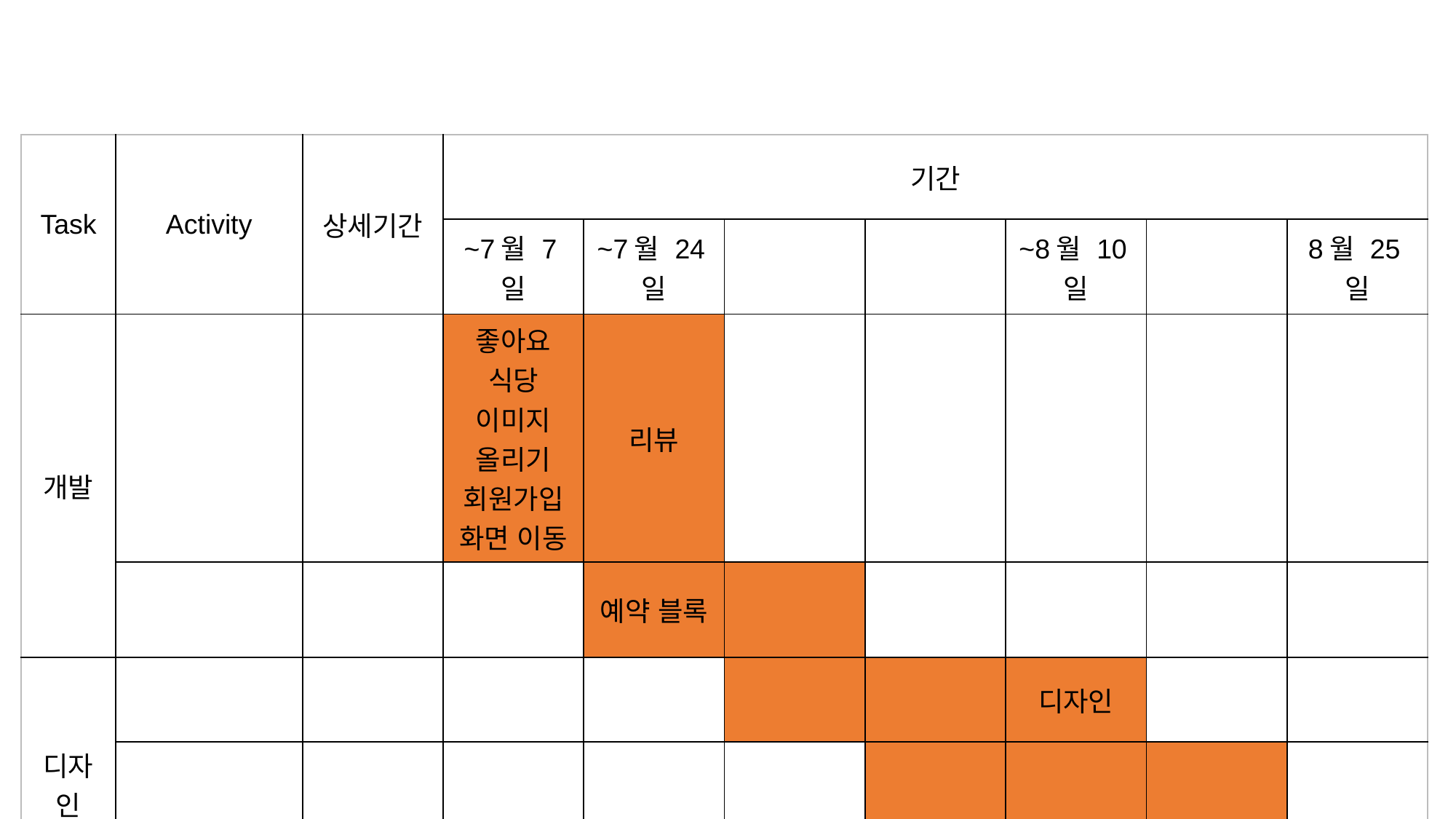

| Task | Activity | 상세기간 | 기간 |  |  |  |  |  |  |
| --- | --- | --- | --- | --- | --- | --- | --- | --- | --- |
|  |  |  | ~7월 7일 | ~7월 24일 |  |  | ~8월 10일 |  | 8월 25일 |
| 개발 |  |  | 좋아요 식당 이미지 올리기 회원가입 화면 이동 | 리뷰 |  |  |  |  |  |
|  |  |  |  | 예약 블록 |  |  |  |  |  |
| 디자인 |  |  |  |  |  |  | 디자인 |  |  |
|  |  |  |  |  |  |  |  |  |  |
|  |  |  |  |  |  |  |  |  |  |